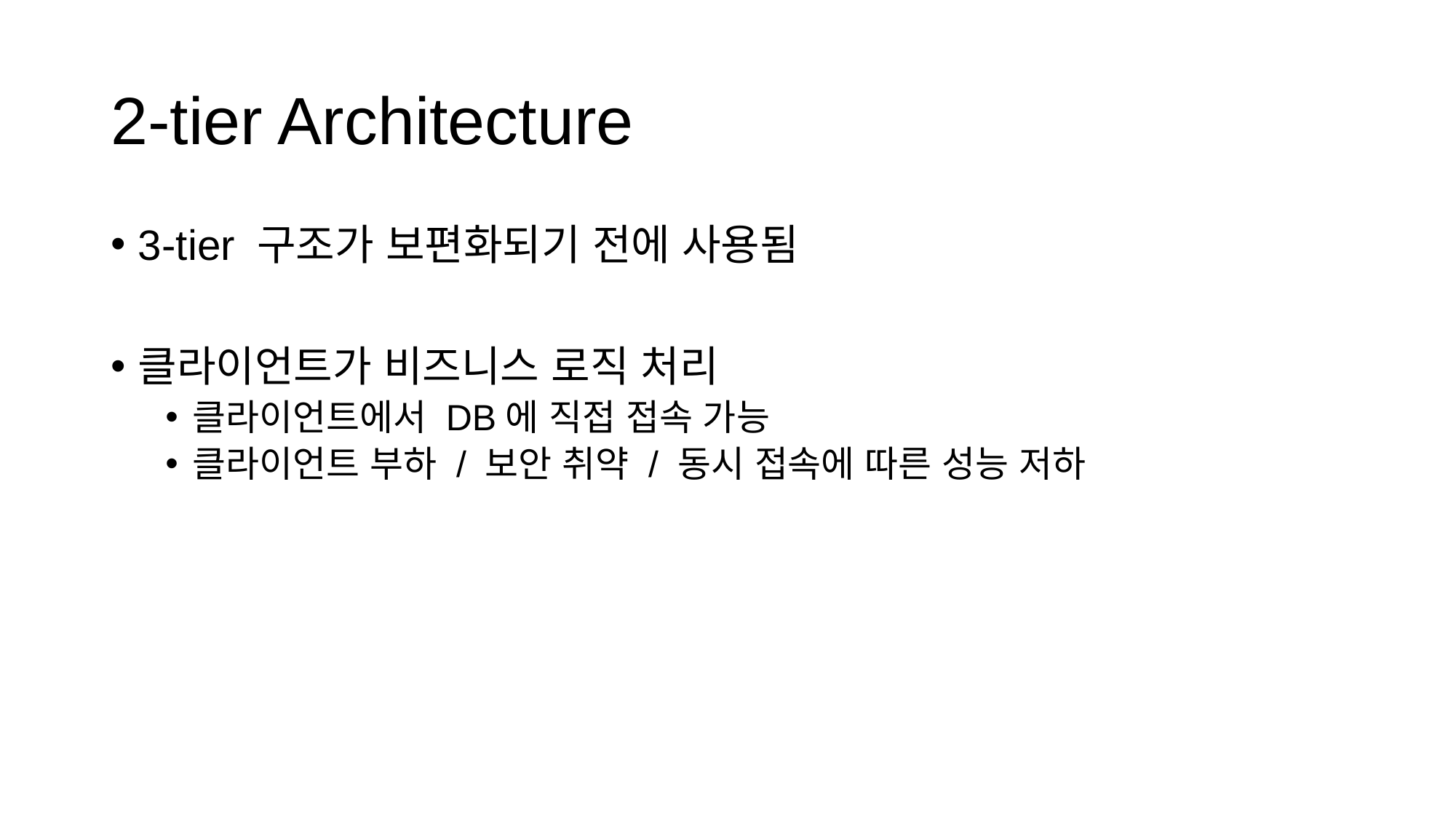

# 2-tier Architecture
3-tier 구조가 보편화되기 전에 사용됨

클라이언트가 비즈니스 로직 처리
클라이언트에서 DB에 직접 접속 가능
클라이언트 부하 / 보안 취약 / 동시 접속에 따른 성능 저하